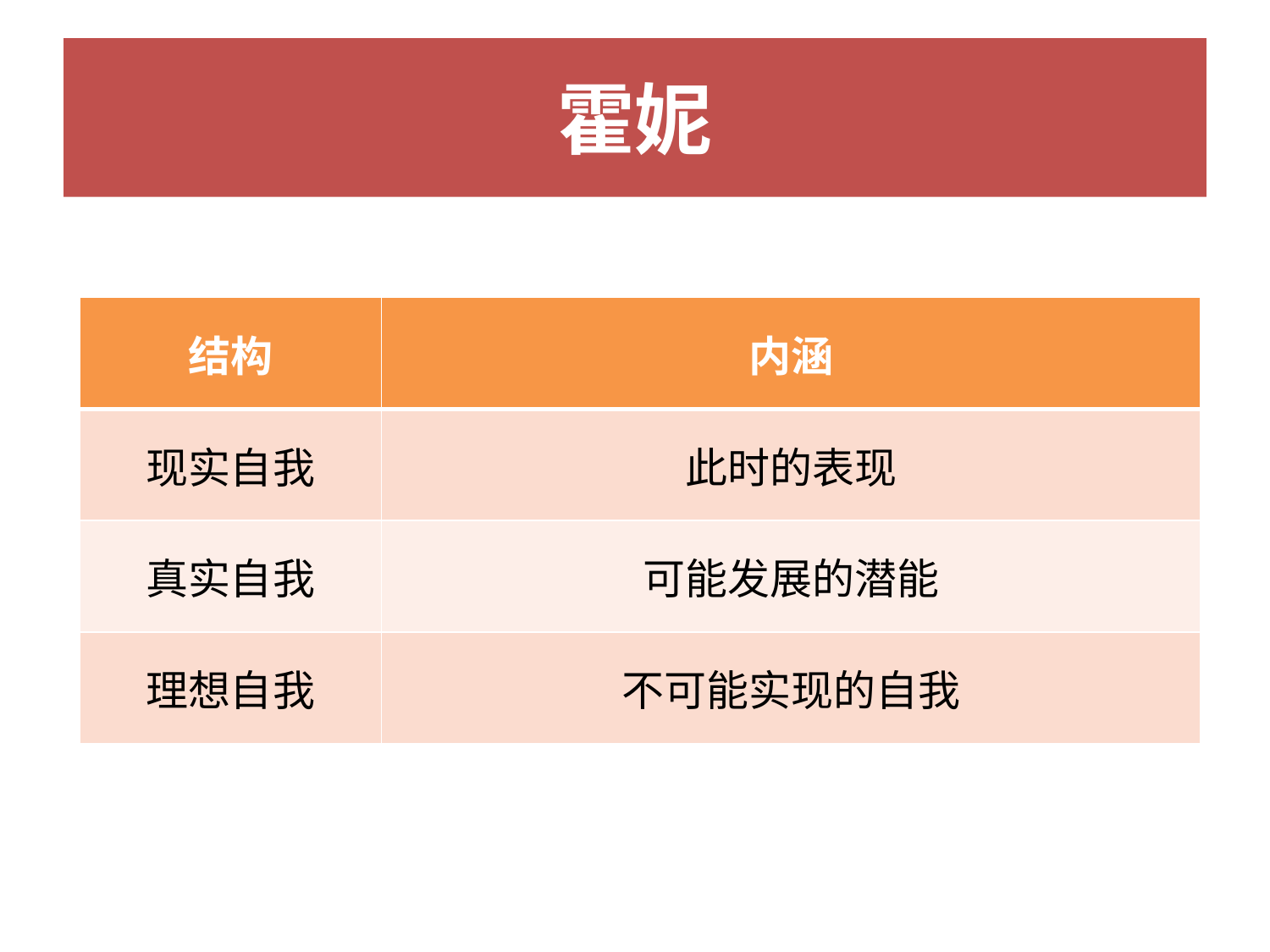

# 霍妮
| 结构 | 内涵 |
| --- | --- |
| 现实自我 | 此时的表现 |
| 真实自我 | 可能发展的潜能 |
| 理想自我 | 不可能实现的自我 |